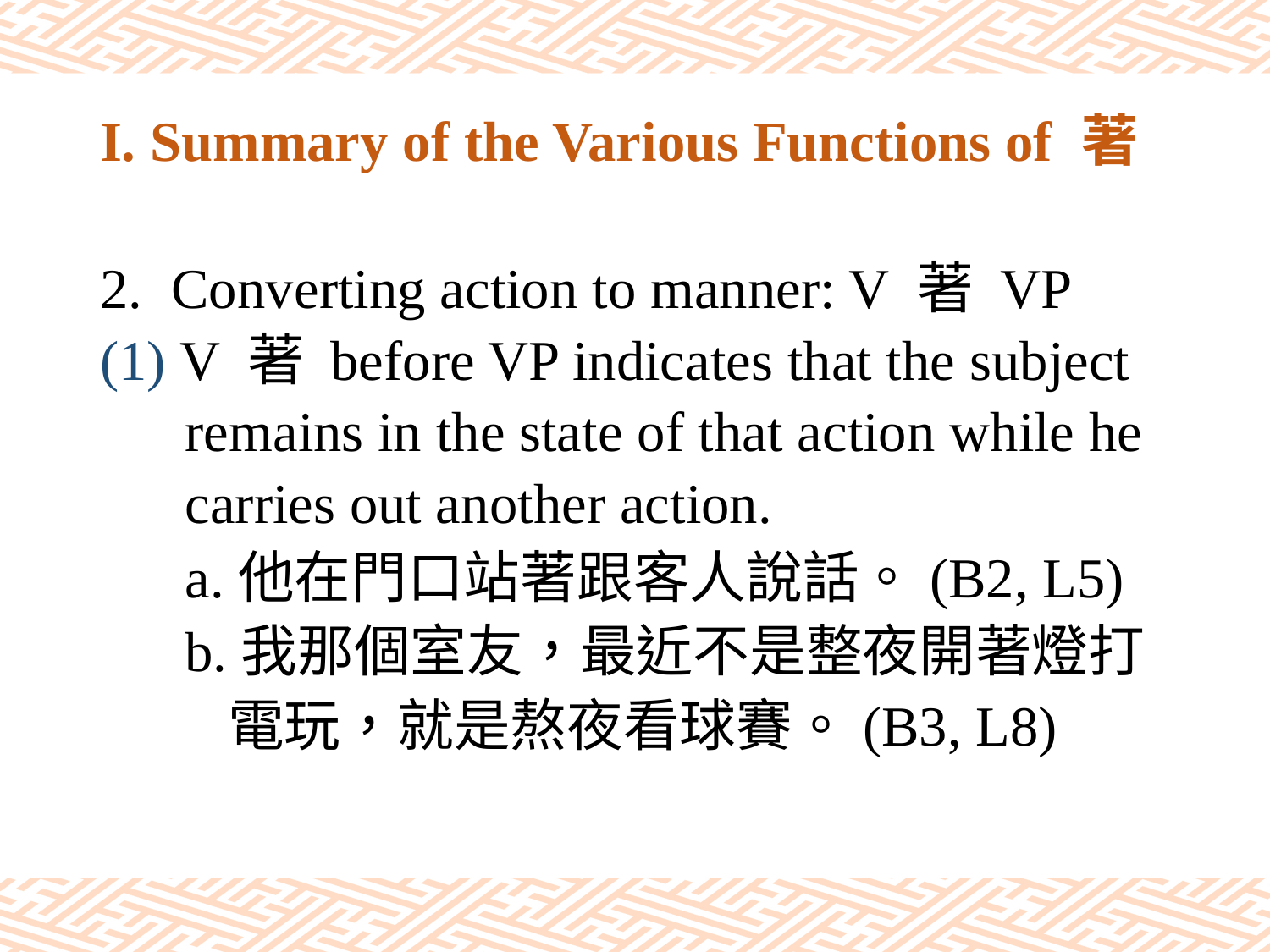

# I. Summary of the Various Functions of 著
Converting action to manner: V 著 VP
(1) V 著 before VP indicates that the subject
      remains in the state of that action while he
      carries out another action.
      a.他在門口站著跟客人說話。(B2, L5)
      b.我那個室友，最近不是整夜開著燈打
         電玩，就是熬夜看球賽。(B3, L8)